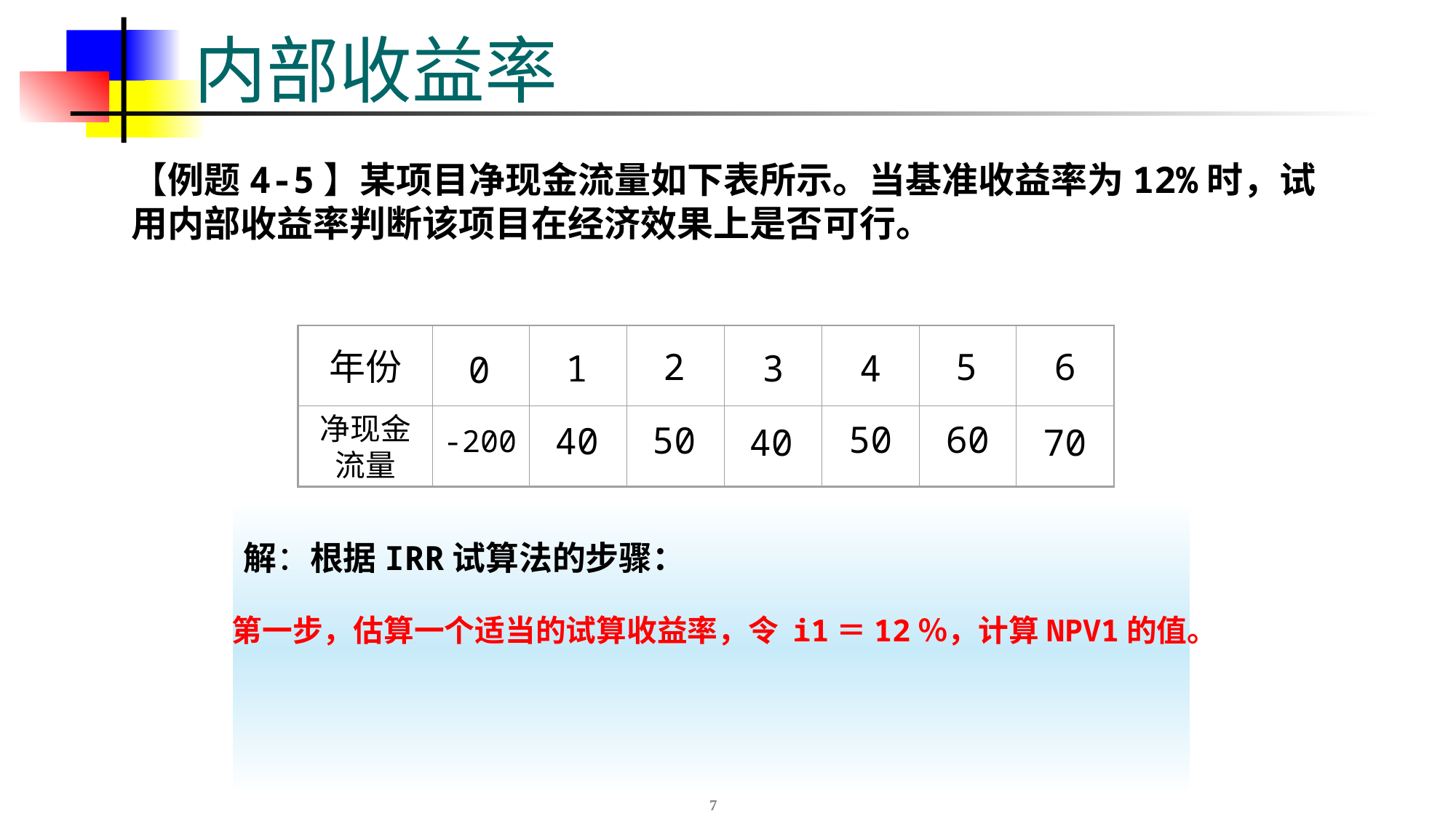

# 内部收益率
【例题4-5】某项目净现金流量如下表所示。当基准收益率为12%时，试用内部收益率判断该项目在经济效果上是否可行。

年份

0

1

2

3

4

5

6

净现金流量

-200

40

50

40

50

60

70

    解：根据IRR试算法的步骤：
第一步，估算一个适当的试算收益率，令 i1＝12％，计算NPV1的值。
7